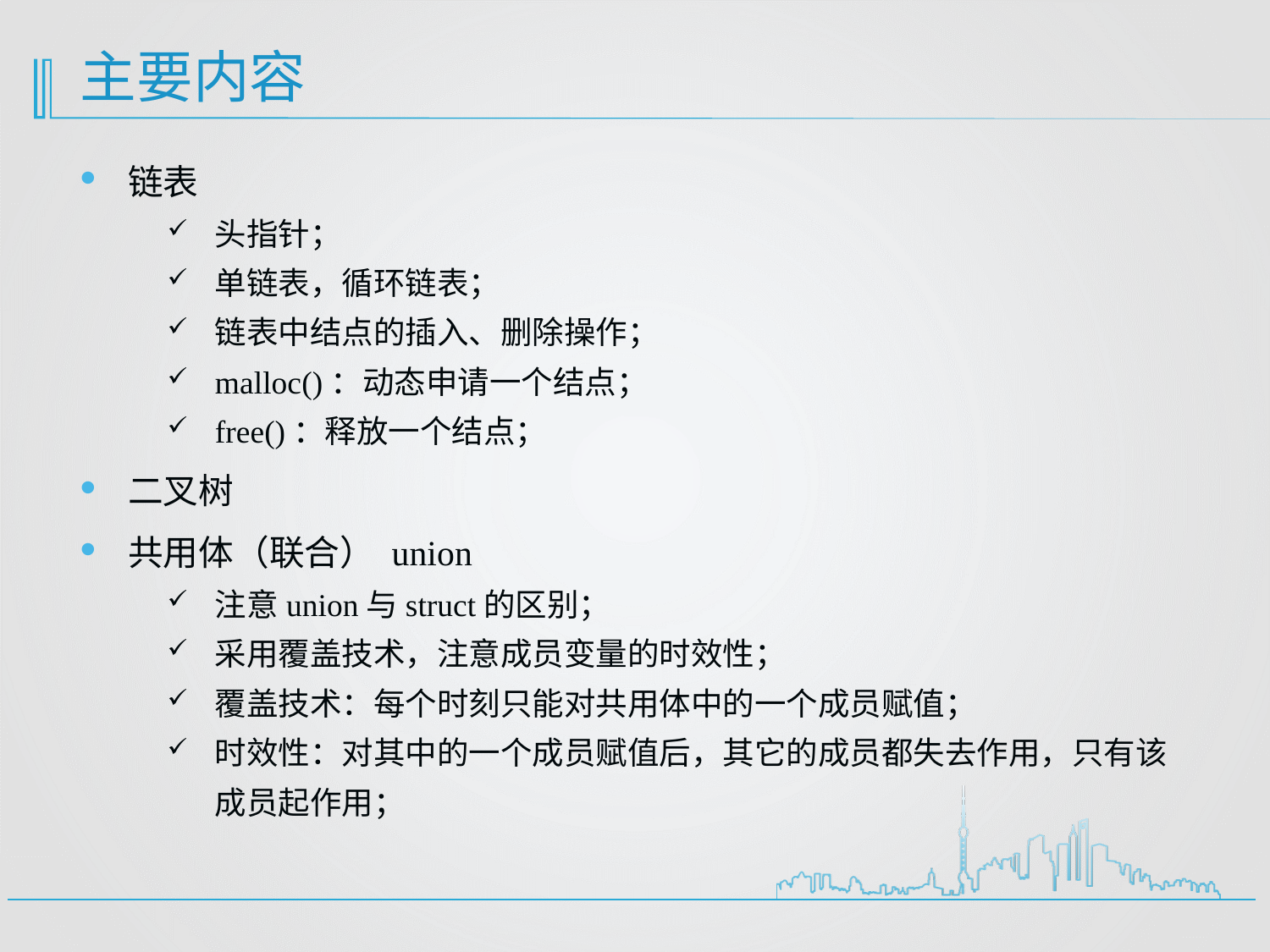

# 主要内容
链表
头指针；
单链表，循环链表；
链表中结点的插入、删除操作；
malloc()：动态申请一个结点；
free()：释放一个结点；
二叉树
共用体（联合） union
注意union与struct的区别；
采用覆盖技术，注意成员变量的时效性；
覆盖技术：每个时刻只能对共用体中的一个成员赋值；
时效性：对其中的一个成员赋值后，其它的成员都失去作用，只有该成员起作用；